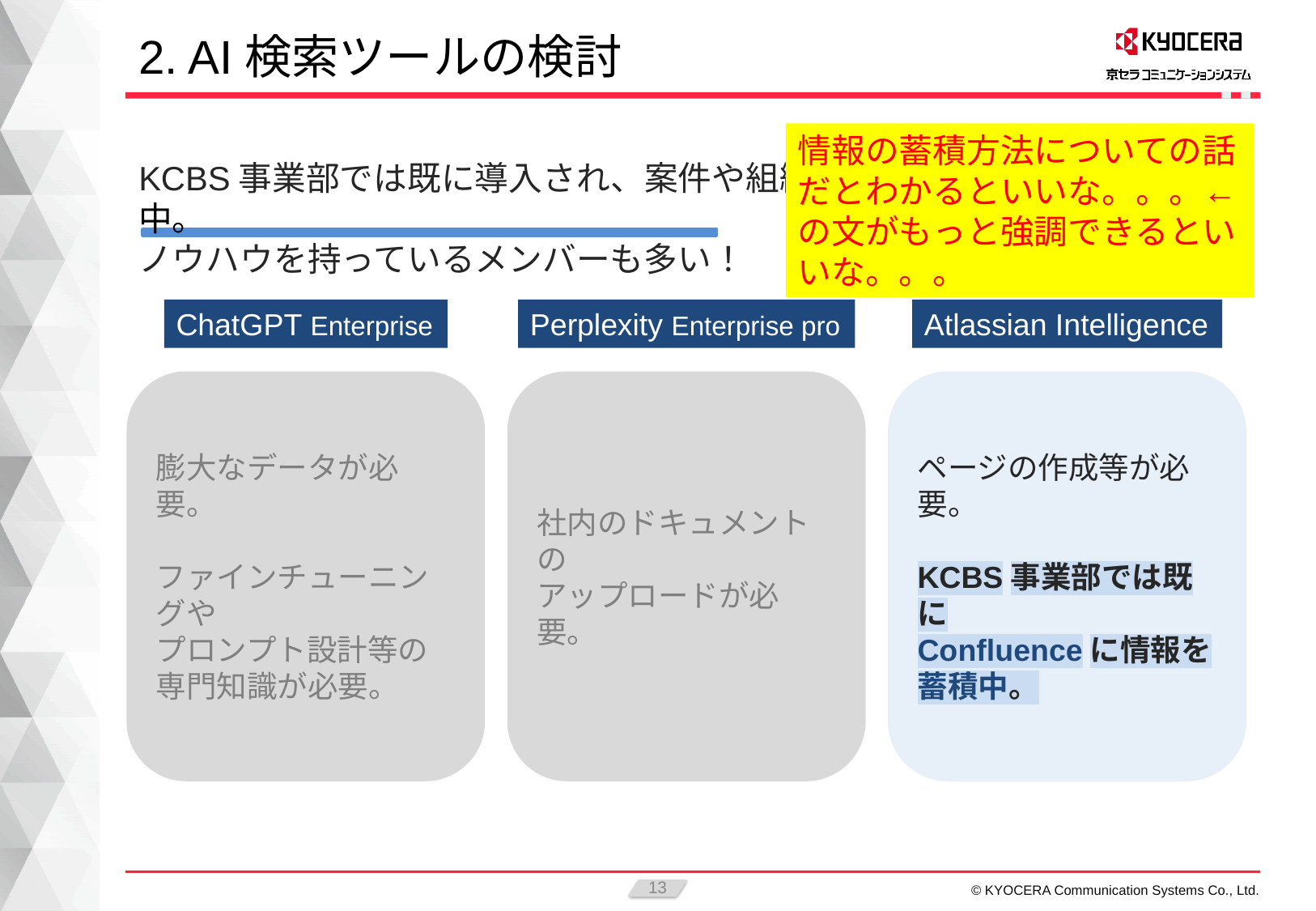

# 2. AI検索ツールの検討
情報の蓄積方法についての話だとわかるといいな。。。←の文がもっと強調できるといいな。。。
KCBS事業部では既に導入され、案件や組織内で運用中。
ノウハウを持っているメンバーも多い！

ChatGPT Enterprise
Perplexity Enterprise pro
Atlassian Intelligence
ページの作成等が必要。

KCBS事業部では既に
Confluenceに情報を
蓄積中。
膨大なデータが必要。

ファインチューニングや
プロンプト設計等の
専門知識が必要。
社内のドキュメントの
アップロードが必要。
13